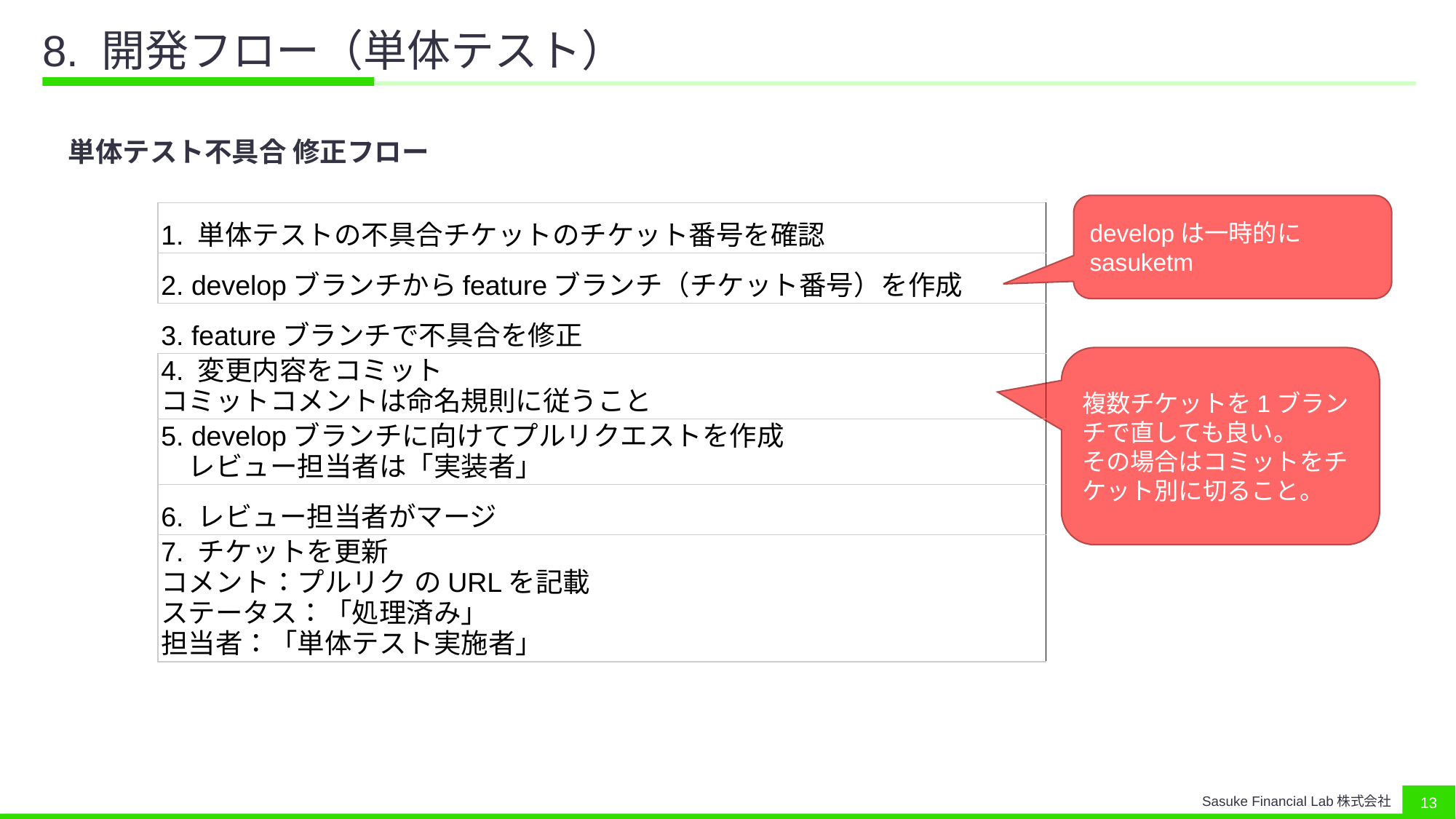

# 8. 開発フロー（単体テスト）
単体テスト不具合 修正フロー
developは一時的にsasuketm
| 1. 単体テストの不具合チケットのチケット番号を確認 |
| --- |
| 2. developブランチからfeatureブランチ（チケット番号）を作成 |
| 3. featureブランチで不具合を修正 |
| 4. 変更内容をコミット コミットコメントは命名規則に従うこと |
| 5. developブランチに向けてプルリクエストを作成 　レビュー担当者は「実装者」 |
| 6. レビュー担当者がマージ |
| 7. チケットを更新 コメント：プルリク のURLを記載 ステータス：「処理済み」 担当者：「単体テスト実施者」 |
複数チケットを1ブランチで直しても良い。
その場合はコミットをチケット別に切ること。
13
Sasuke Financial Lab株式会社